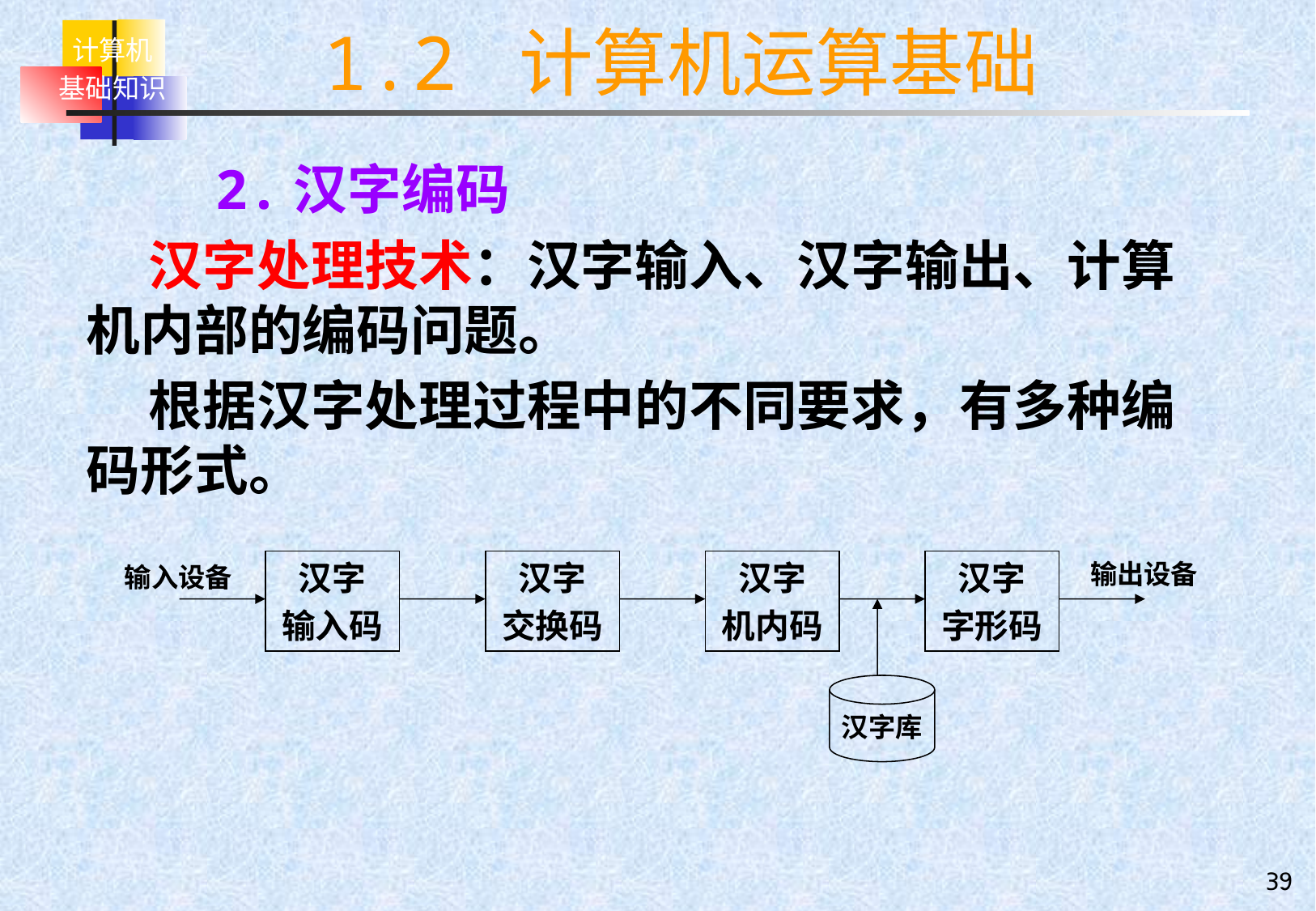

# 1.2 计算机运算基础
    2.汉字编码
    汉字处理技术：汉字输入、汉字输出、计算机内部的编码问题。
    根据汉字处理过程中的不同要求，有多种编码形式。
汉字
输入码
汉字
交换码
汉字
机内码
汉字
字形码

输出设备
输入设备

汉字库
39